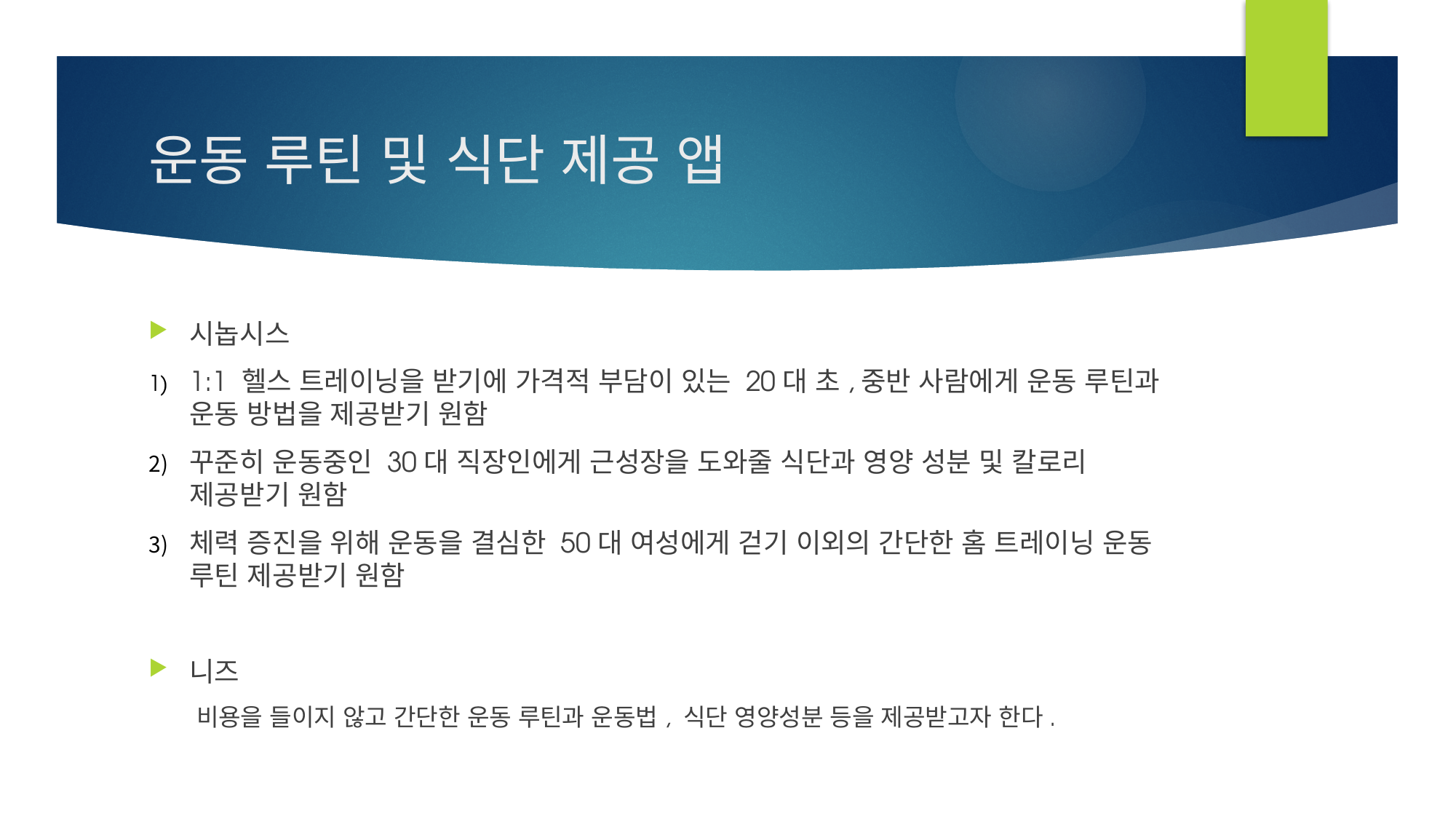

# 운동 루틴 및 식단 제공 앱
시놉시스
1:1 헬스 트레이닝을 받기에 가격적 부담이 있는 20대 초,중반 사람에게 운동 루틴과 운동 방법을 제공받기 원함
꾸준히 운동중인 30대 직장인에게 근성장을 도와줄 식단과 영양 성분 및 칼로리 제공받기 원함
체력 증진을 위해 운동을 결심한 50대 여성에게 걷기 이외의 간단한 홈 트레이닝 운동 루틴 제공받기 원함

니즈
비용을 들이지 않고 간단한 운동 루틴과 운동법, 식단 영양성분 등을 제공받고자 한다.